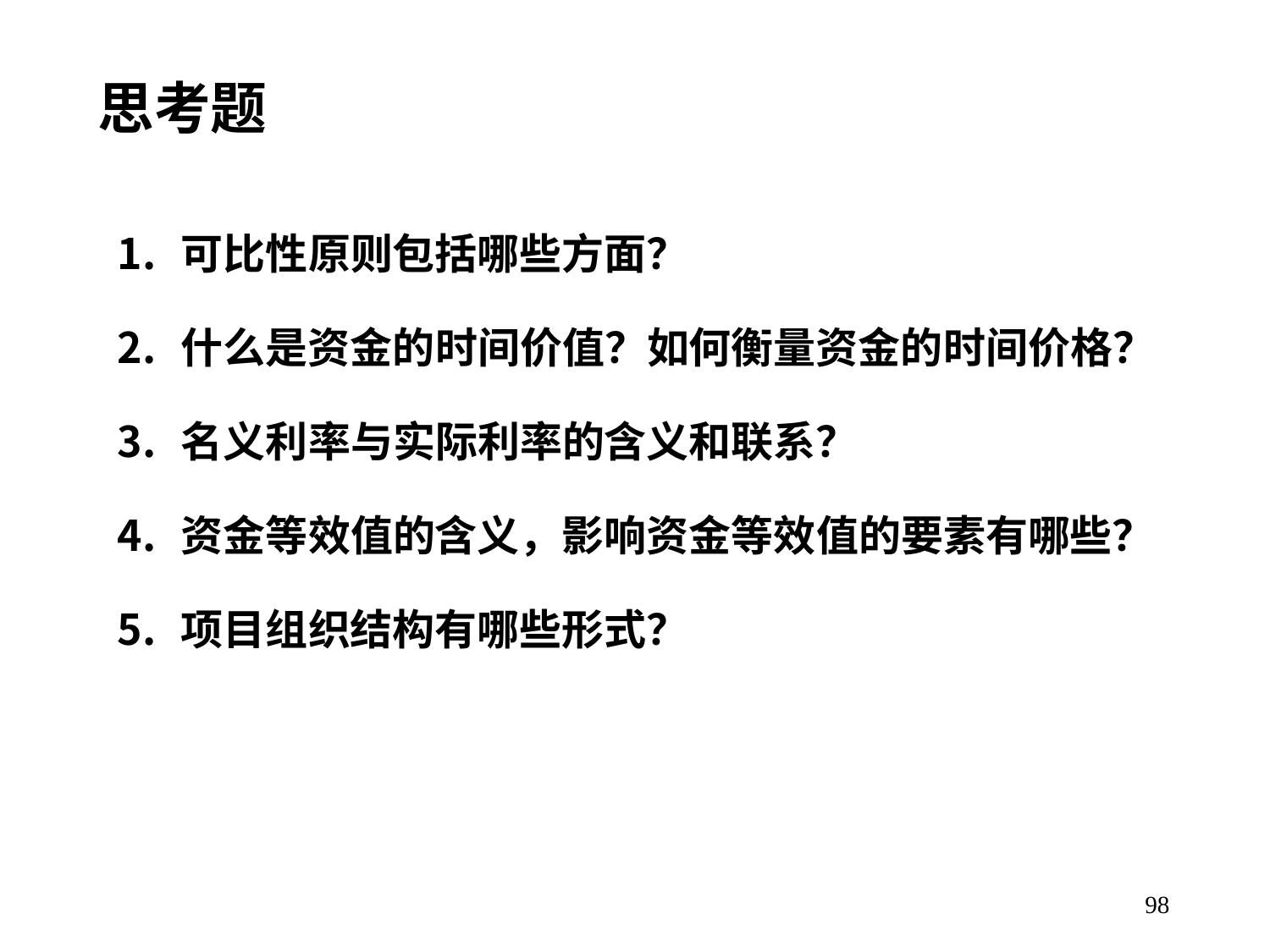

# 思考题
可比性原则包括哪些方面？
什么是资金的时间价值？如何衡量资金的时间价格？
名义利率与实际利率的含义和联系？
资金等效值的含义，影响资金等效值的要素有哪些？
项目组织结构有哪些形式？

98